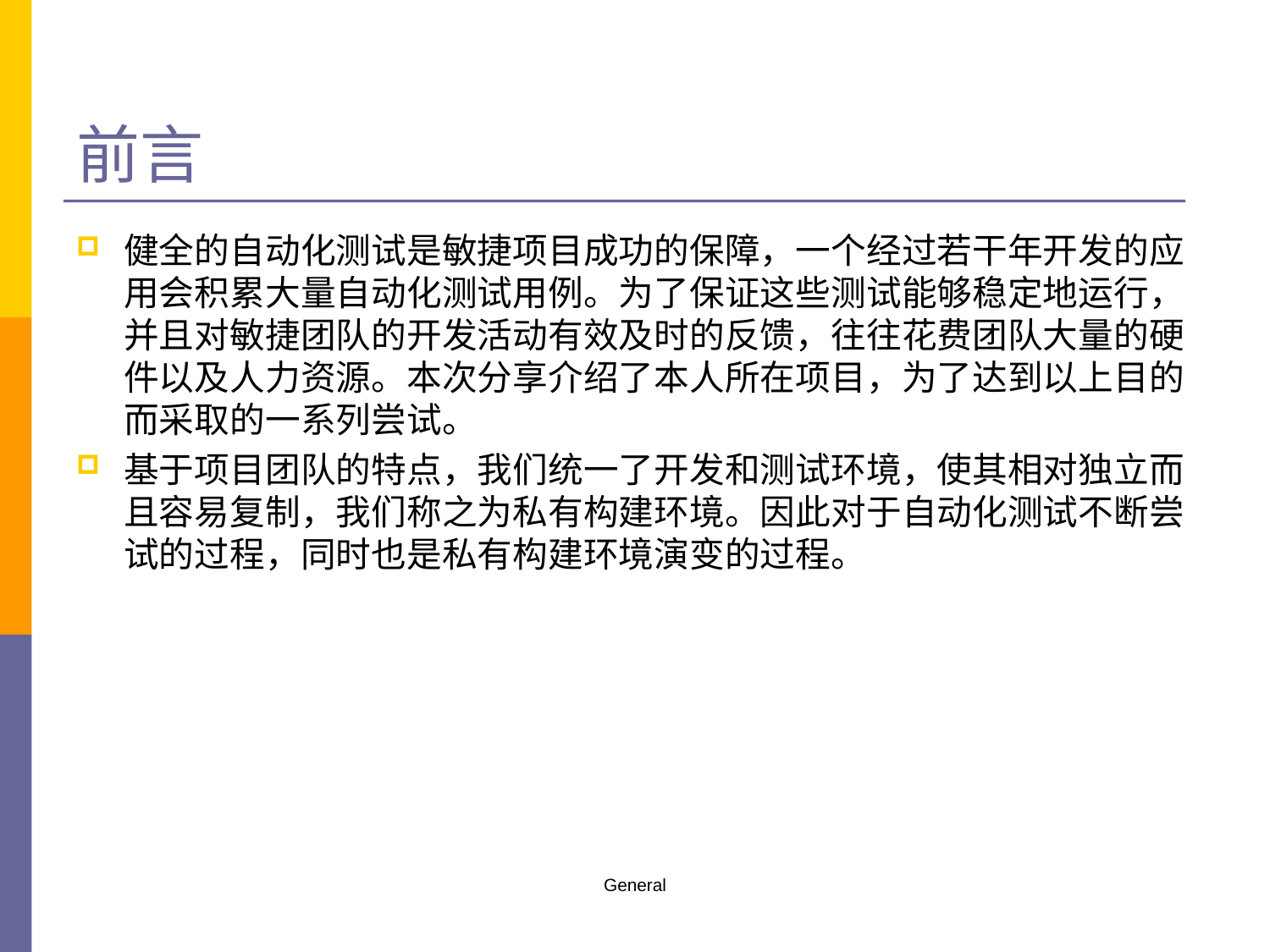

# 前言
健全的自动化测试是敏捷项目成功的保障，一个经过若干年开发的应用会积累大量自动化测试用例。为了保证这些测试能够稳定地运行，并且对敏捷团队的开发活动有效及时的反馈，往往花费团队大量的硬件以及人力资源。本次分享介绍了本人所在项目，为了达到以上目的而采取的一系列尝试。
基于项目团队的特点，我们统一了开发和测试环境，使其相对独立而且容易复制，我们称之为私有构建环境。因此对于自动化测试不断尝试的过程，同时也是私有构建环境演变的过程。
General